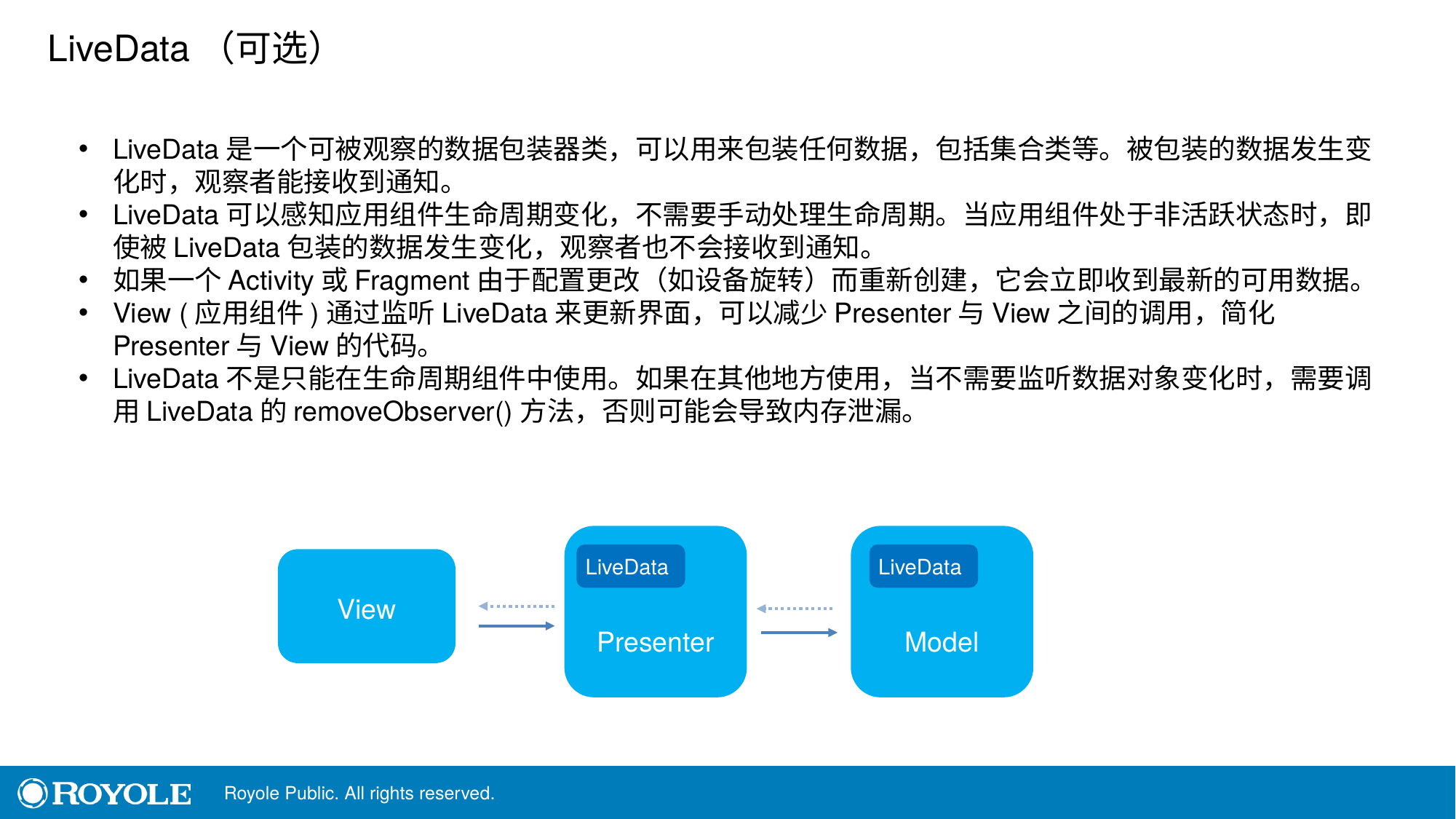

LiveData（可选）
LiveData是一个可被观察的数据包装器类，可以用来包装任何数据，包括集合类等。被包装的数据发生变化时，观察者能接收到通知。
LiveData可以感知应用组件生命周期变化，不需要手动处理生命周期。当应用组件处于非活跃状态时，即使被LiveData包装的数据发生变化，观察者也不会接收到通知。
如果一个Activity或Fragment由于配置更改（如设备旋转）而重新创建，它会立即收到最新的可用数据。
View (应用组件)通过监听LiveData来更新界面，可以减少Presenter与View之间的调用，简化Presenter与View的代码。
LiveData不是只能在生命周期组件中使用。如果在其他地方使用，当不需要监听数据对象变化时，需要调用LiveData的removeObserver()方法，否则可能会导致内存泄漏。

LiveData
LiveData

View
Presenter
Model